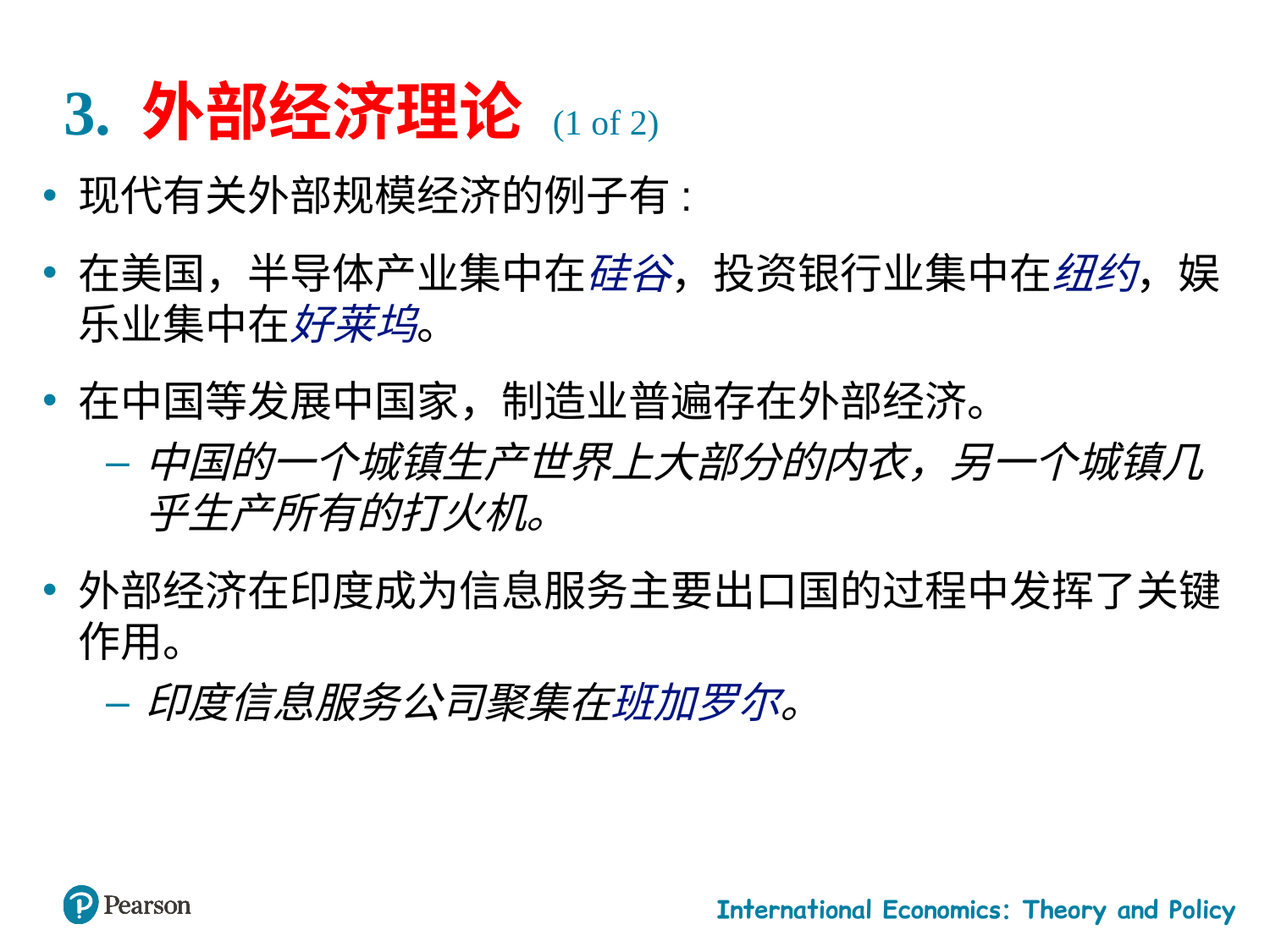

# 3. 外部经济理论 (1 of 2)
现代有关外部规模经济的例子有:
在美国，半导体产业集中在硅谷，投资银行业集中在纽约，娱乐业集中在好莱坞。
在中国等发展中国家，制造业普遍存在外部经济。
中国的一个城镇生产世界上大部分的内衣，另一个城镇几乎生产所有的打火机。
外部经济在印度成为信息服务主要出口国的过程中发挥了关键作用。
印度信息服务公司聚集在班加罗尔。